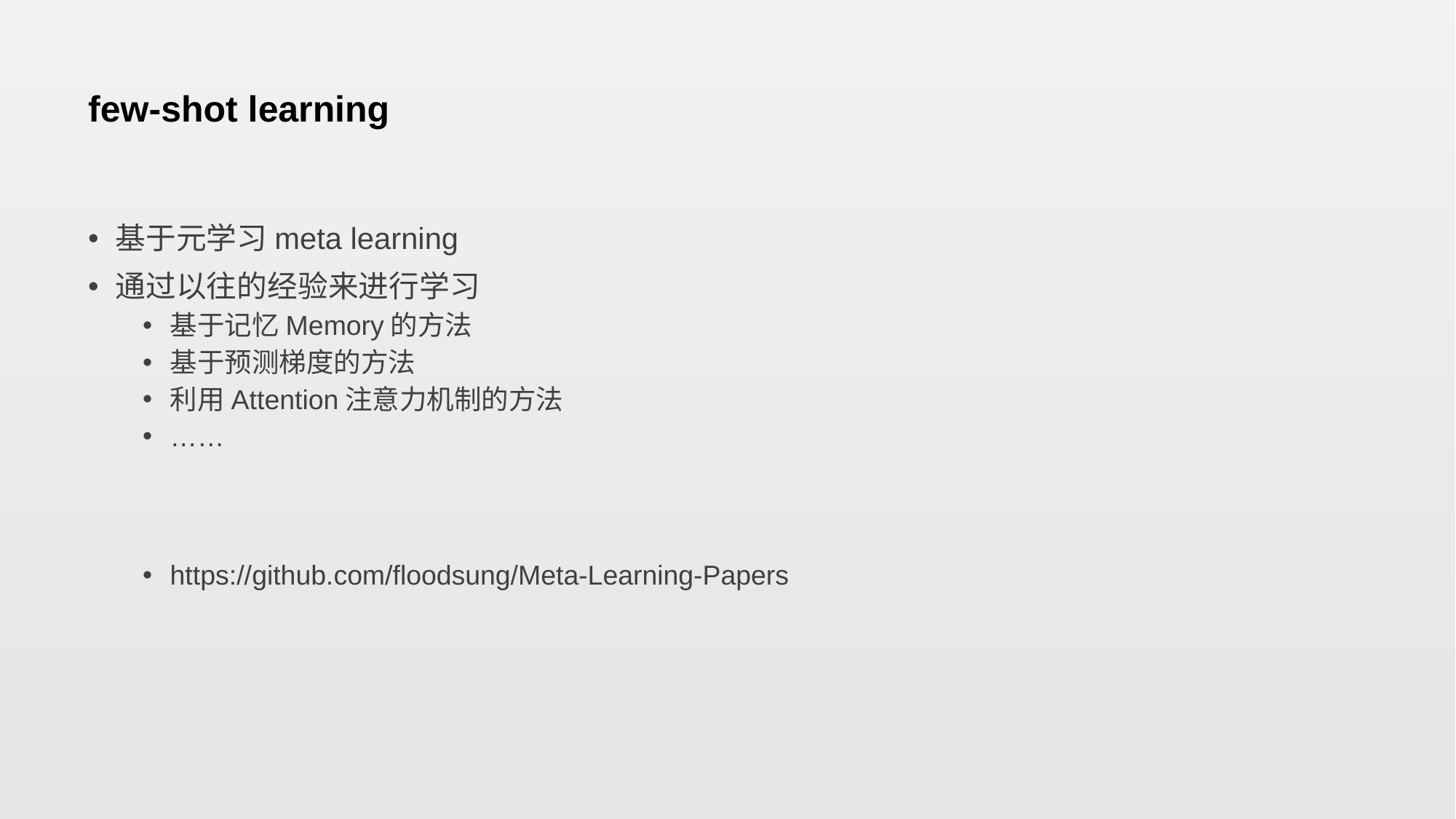

# few-shot learning
基于元学习meta learning
通过以往的经验来进行学习
基于记忆Memory的方法
基于预测梯度的方法
利用Attention注意力机制的方法
……

https://github.com/floodsung/Meta-Learning-Papers